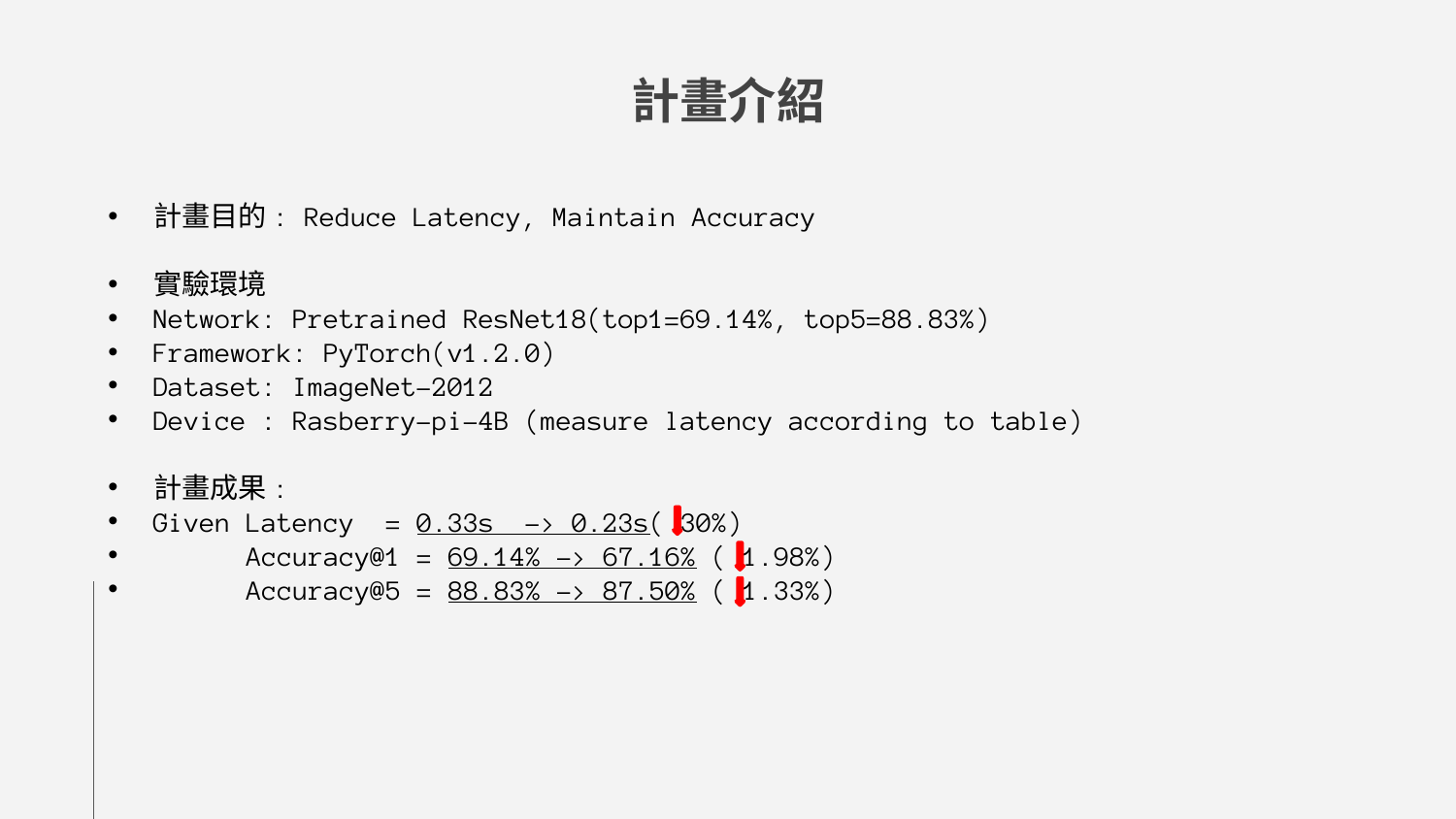

# 計畫介紹

計畫目的: Reduce Latency, Maintain Accuracy

實驗環境
Network: Pretrained ResNet18(top1=69.14%, top5=88.83%)
Framework: PyTorch(v1.2.0)
Dataset: ImageNet-2012
Device : Rasberry-pi-4B (measure latency according to table)

計畫成果:
Given Latency  = 0.33s  -> 0.23s( 30%)
      Accuracy@1 = 69.14% -> 67.16% ( 1.98%)
      Accuracy@5 = 88.83% -> 87.50% ( 1.33%)